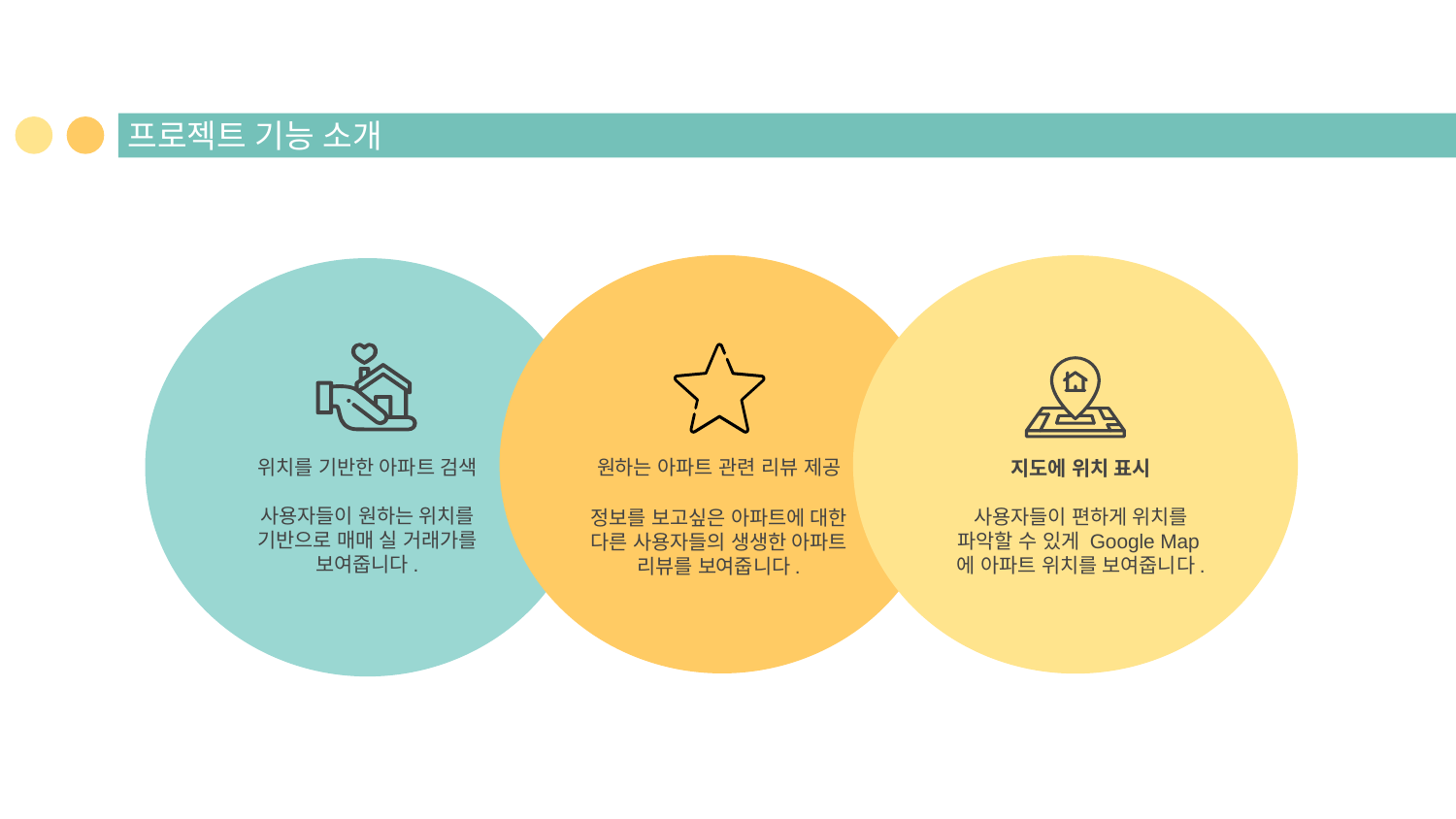

# 프로젝트 기능 소개

위치를 기반한 아파트 검색

사용자들이 원하는 위치를 기반으로 매매 실 거래가를 보여줍니다.

원하는 아파트 관련 리뷰 제공
정보를 보고싶은 아파트에 대한 다른 사용자들의 생생한 아파트 리뷰를 보여줍니다.
지도에 위치 표시

사용자들이 편하게 위치를 파악할 수 있게 Google Map에 아파트 위치를 보여줍니다.